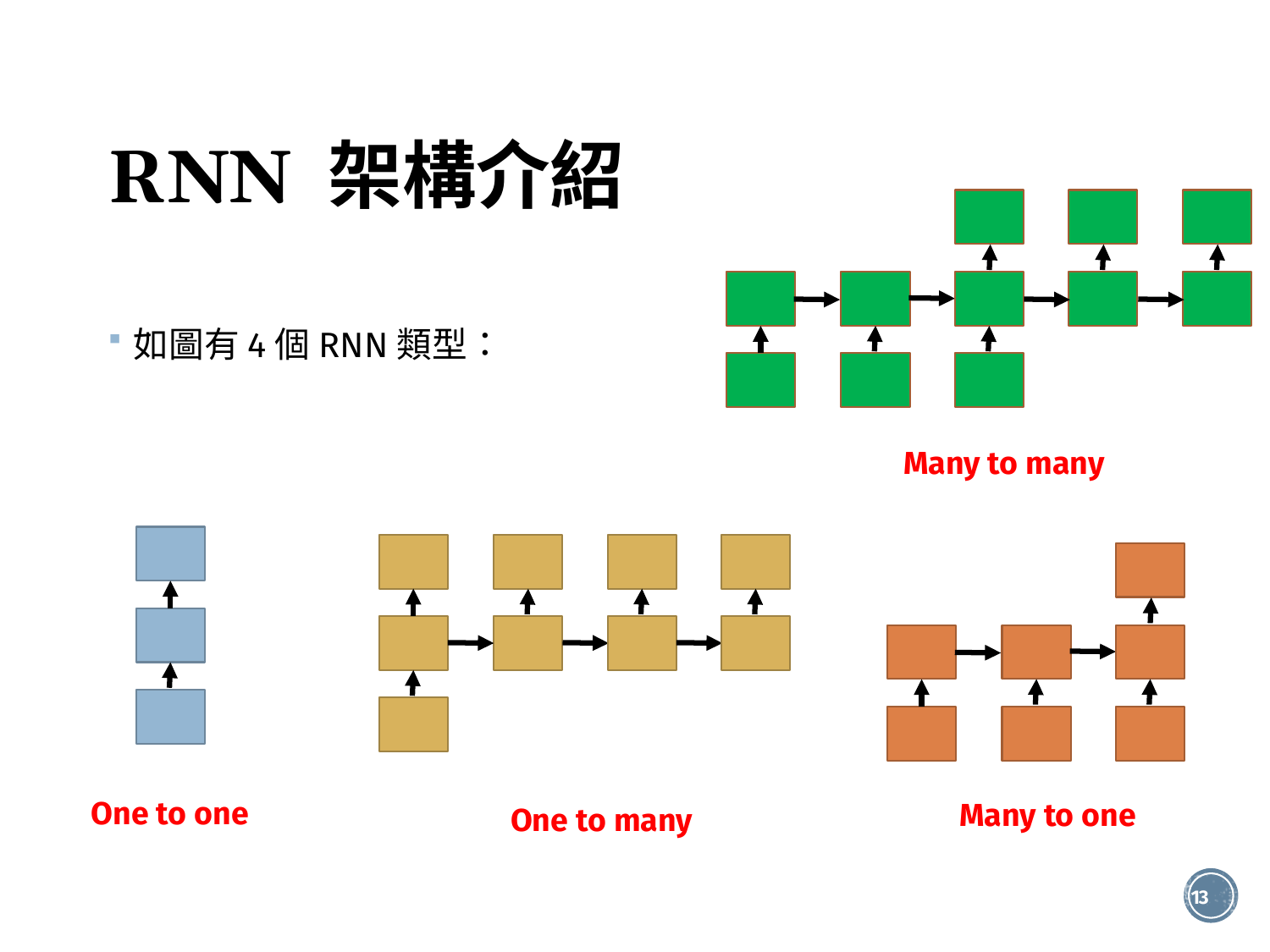

# RNN 架構介紹

Many to many
如圖有4個RNN類型：

One to one

One to many

Many to one
13